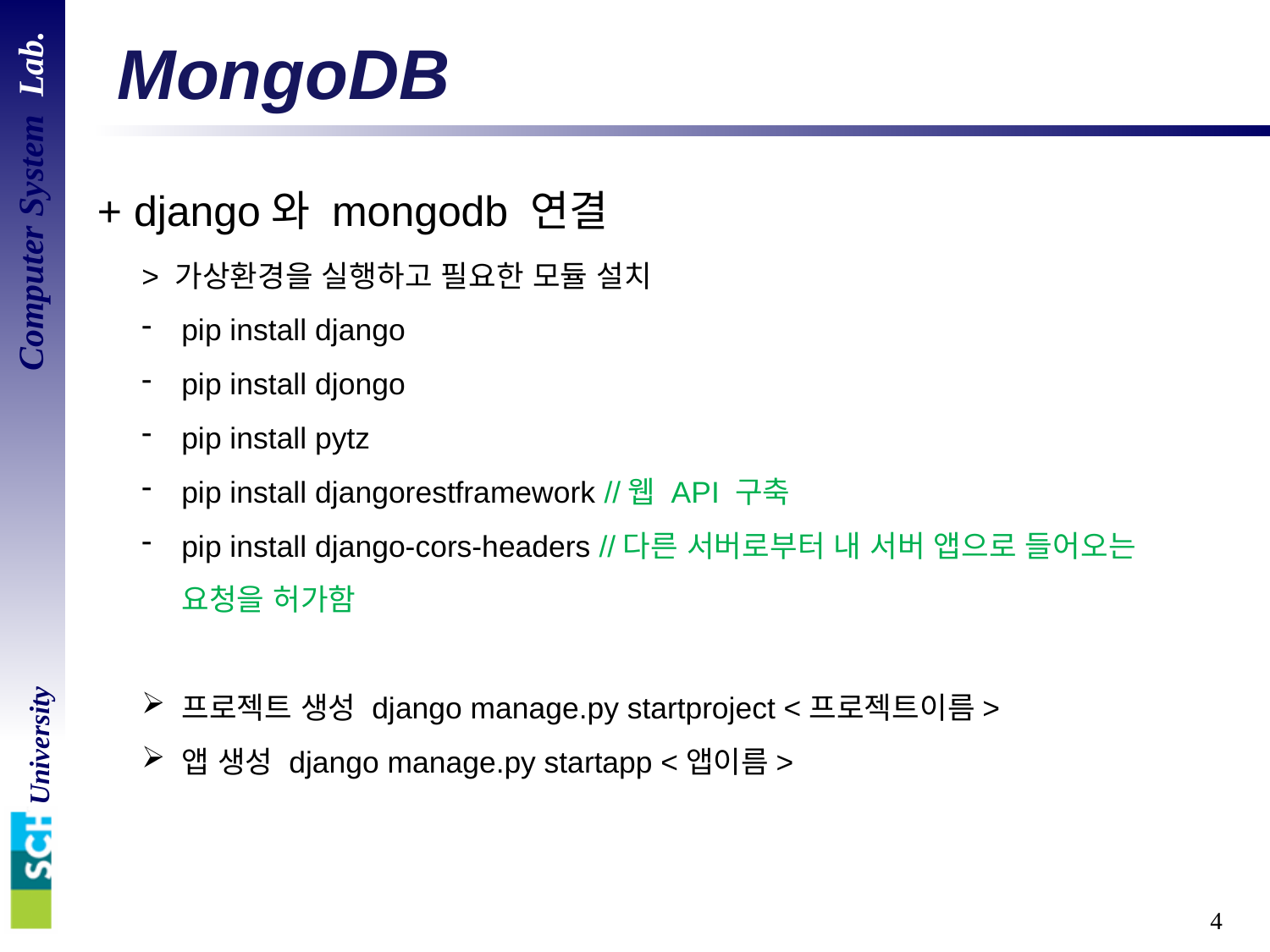

# MongoDB
+ django와 mongodb 연결
> 가상환경을 실행하고 필요한 모듈 설치
pip install django
pip install djongo
pip install pytz
pip install djangorestframework //웹 API 구축
pip install django-cors-headers //다른 서버로부터 내 서버 앱으로 들어오는 요청을 허가함

프로젝트 생성 django manage.py startproject <프로젝트이름>
앱 생성 django manage.py startapp <앱이름>